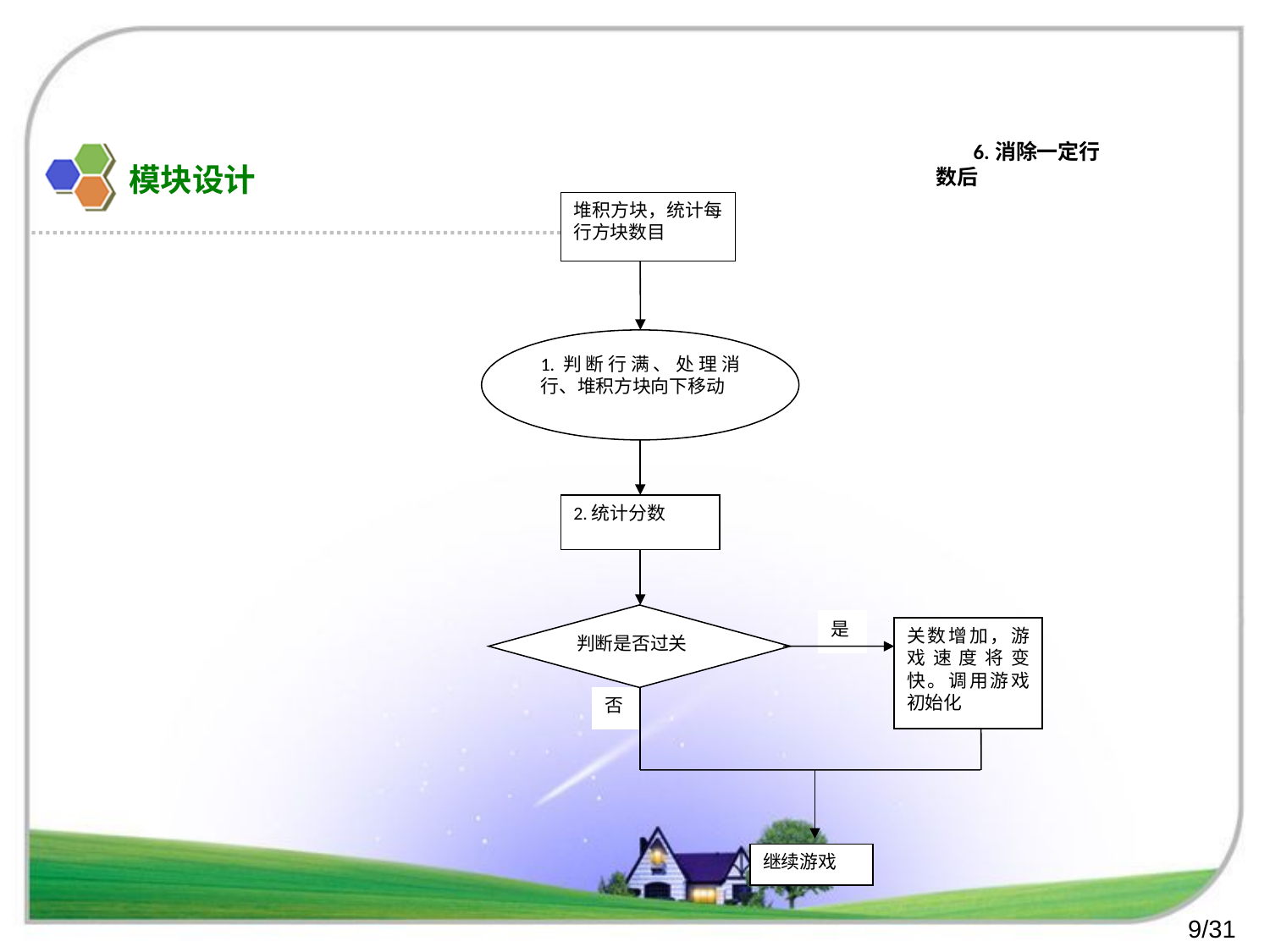

# 模块设计
6.消除一定行数后

堆积方块，统计每行方块数目
1.判断行满、处理消行、堆积方块向下移动
2.统计分数
判断是否过关
是
关数增加，游戏速度将变快。调用游戏初始化

否
继续游戏

9/31